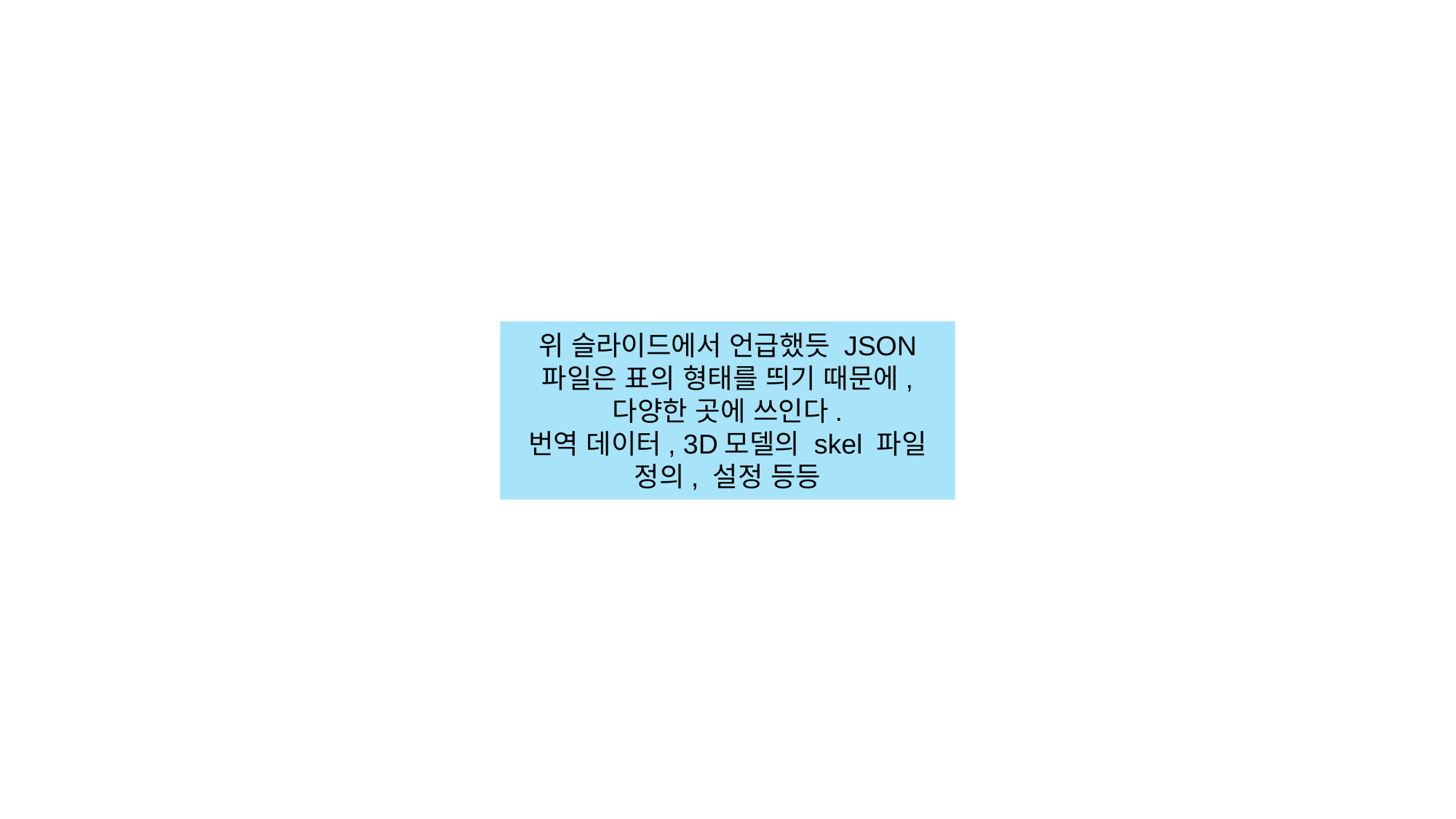

위 슬라이드에서 언급했듯 JSON 파일은 표의 형태를 띄기 때문에, 다양한 곳에 쓰인다.
번역 데이터, 3D모델의 skel 파일 정의, 설정 등등